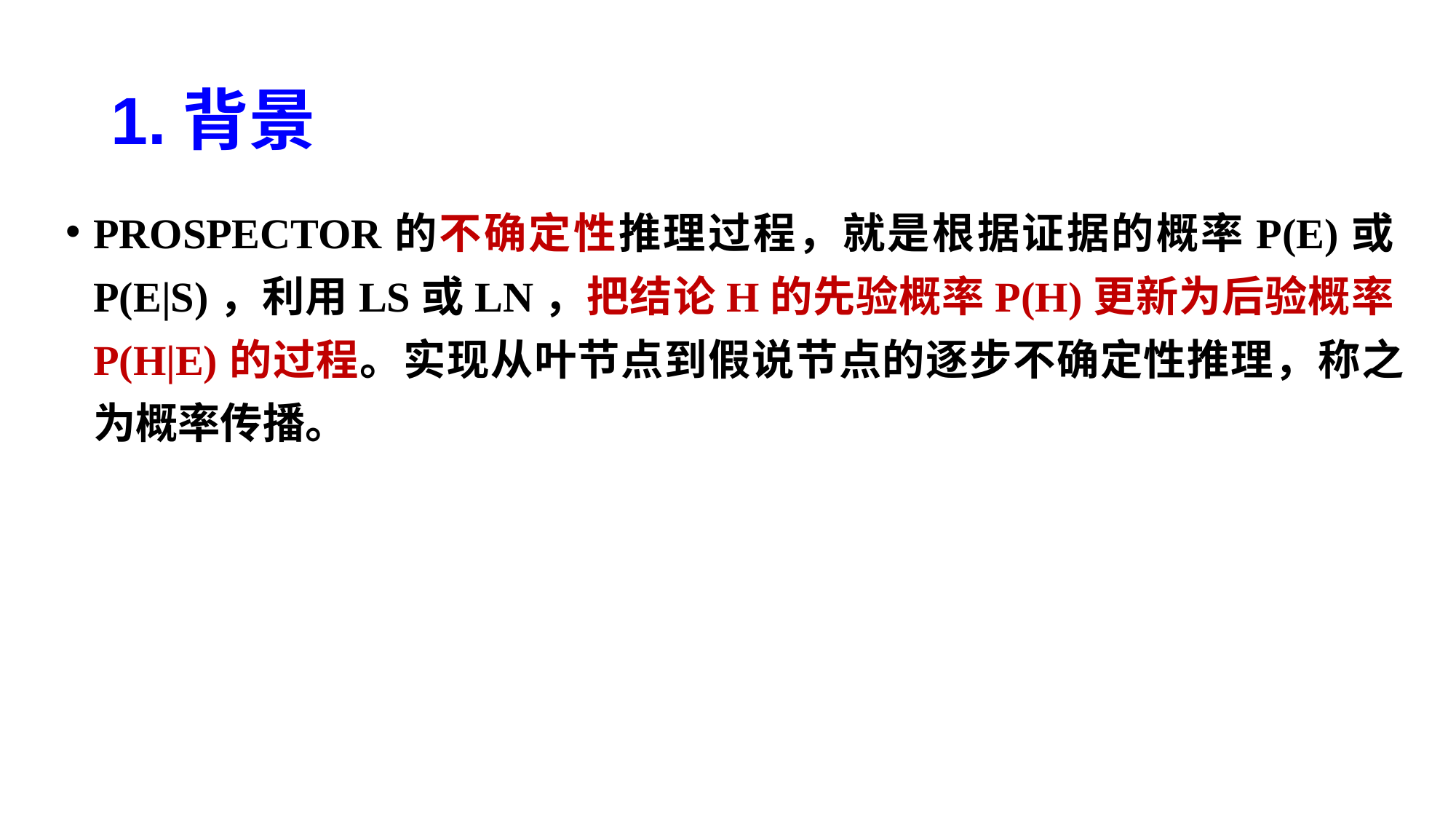

# 1.背景
PROSPECTOR的不确定性推理过程，就是根据证据的概率P(E)或P(E|S)，利用LS或LN，把结论H的先验概率P(H)更新为后验概率P(H|E)的过程。实现从叶节点到假说节点的逐步不确定性推理，称之为概率传播。